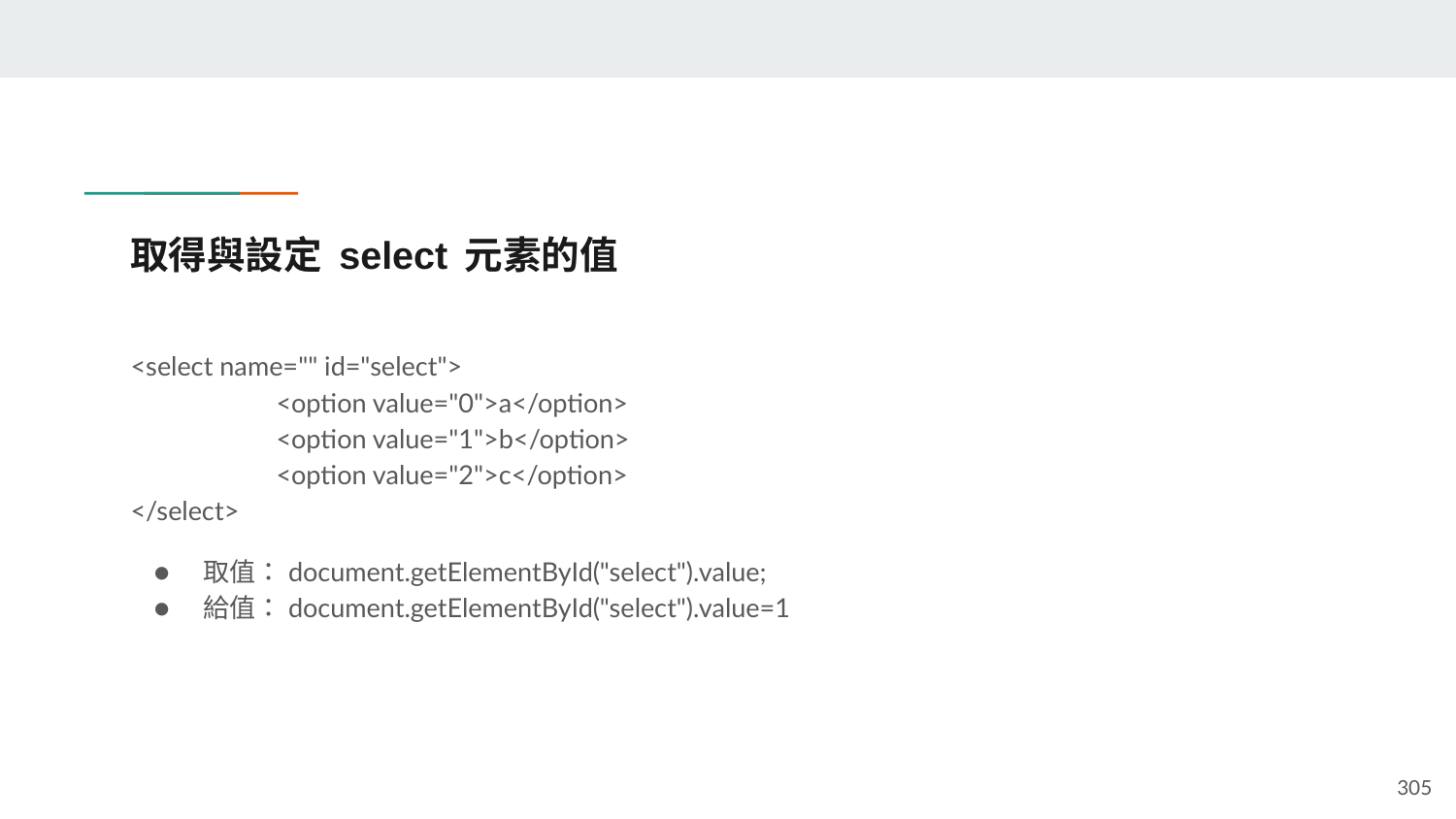

# 取得與設定 select 元素的值
<select name="" id="select">
	<option value="0">a</option>
	<option value="1">b</option>
	<option value="2">c</option>
</select>
取值：document.getElementById("select").value;
給值：document.getElementById("select").value=1

305